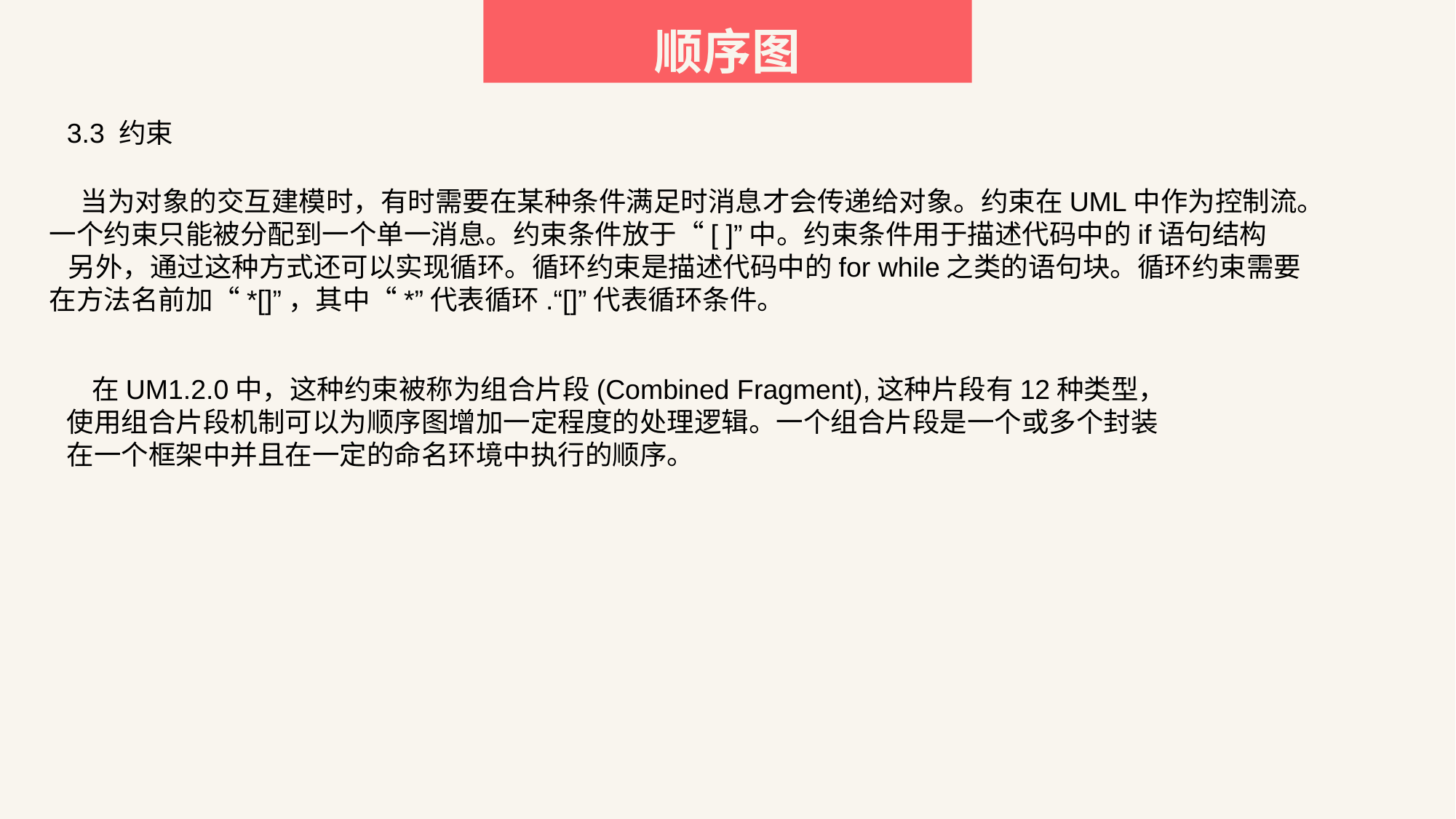

顺序图
3.3 约束
    当为对象的交互建模时，有时需要在某种条件满足时消息才会传递给对象。约束在UML中作为控制流。一个约束只能被分配到一个单一消息。约束条件放于“[ ]”中。约束条件用于描述代码中的if语句结构
  另外，通过这种方式还可以实现循环。循环约束是描述代码中的for while之类的语句块。循环约束需要在方法名前加“*[]”，其中“*”代表循环.“[]”代表循环条件。

   在UM1.2.0中，这种约束被称为组合片段(Combined Fragment),这种片段有12种类型，使用组合片段机制可以为顺序图增加一定程度的处理逻辑。一个组合片段是一个或多个封装在一个框架中并且在一定的命名环境中执行的顺序。